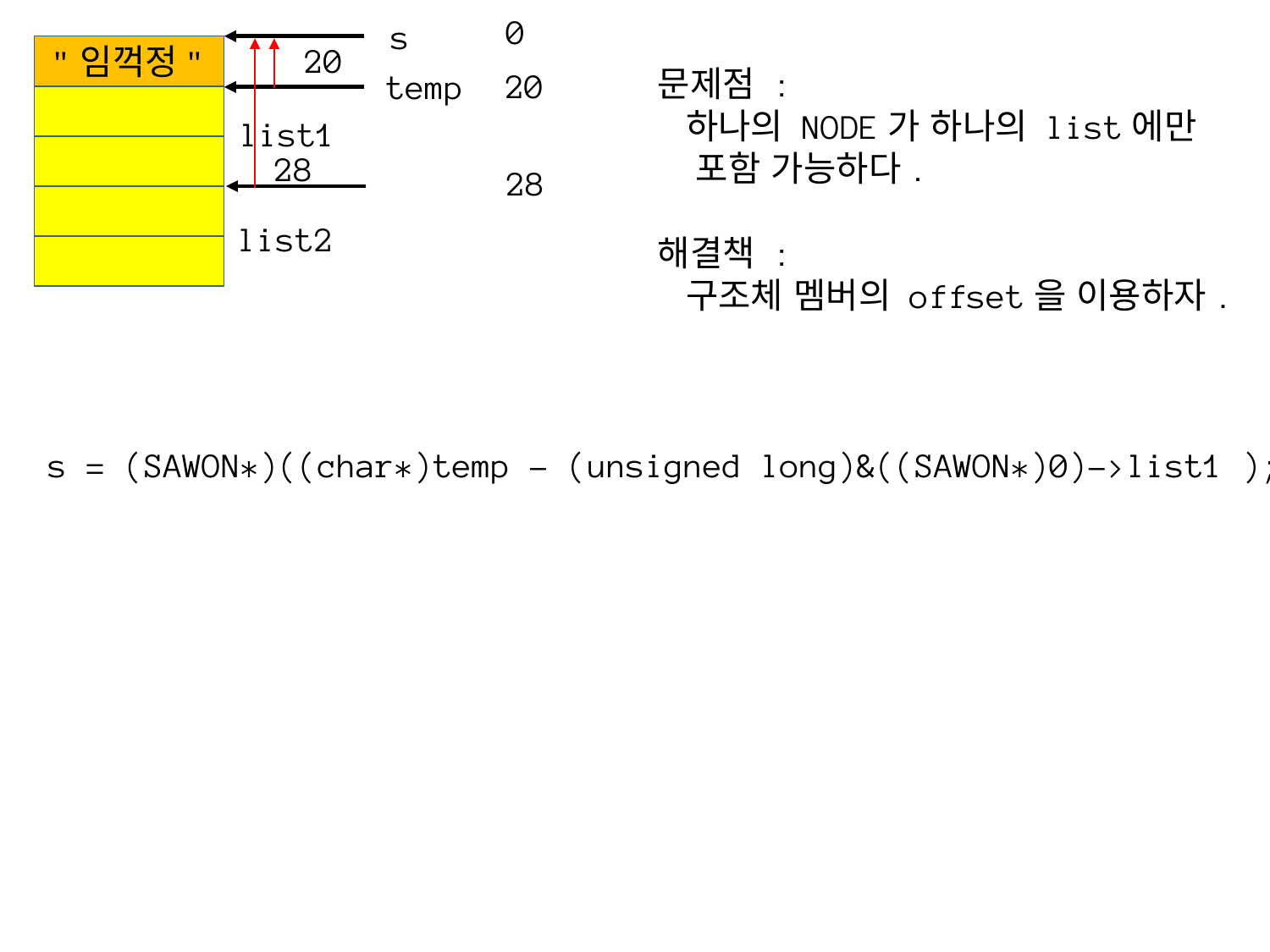

0
s
20
"임꺽정"
문제점 :
  하나의 NODE가 하나의 list에만
   포함 가능하다.

해결책 :
  구조체 멤버의 offset을 이용하자.
20
temp

list1

28
28

list2

s = (SAWON*)((char*)temp - (unsigned long)&((SAWON*)0)->list1 );